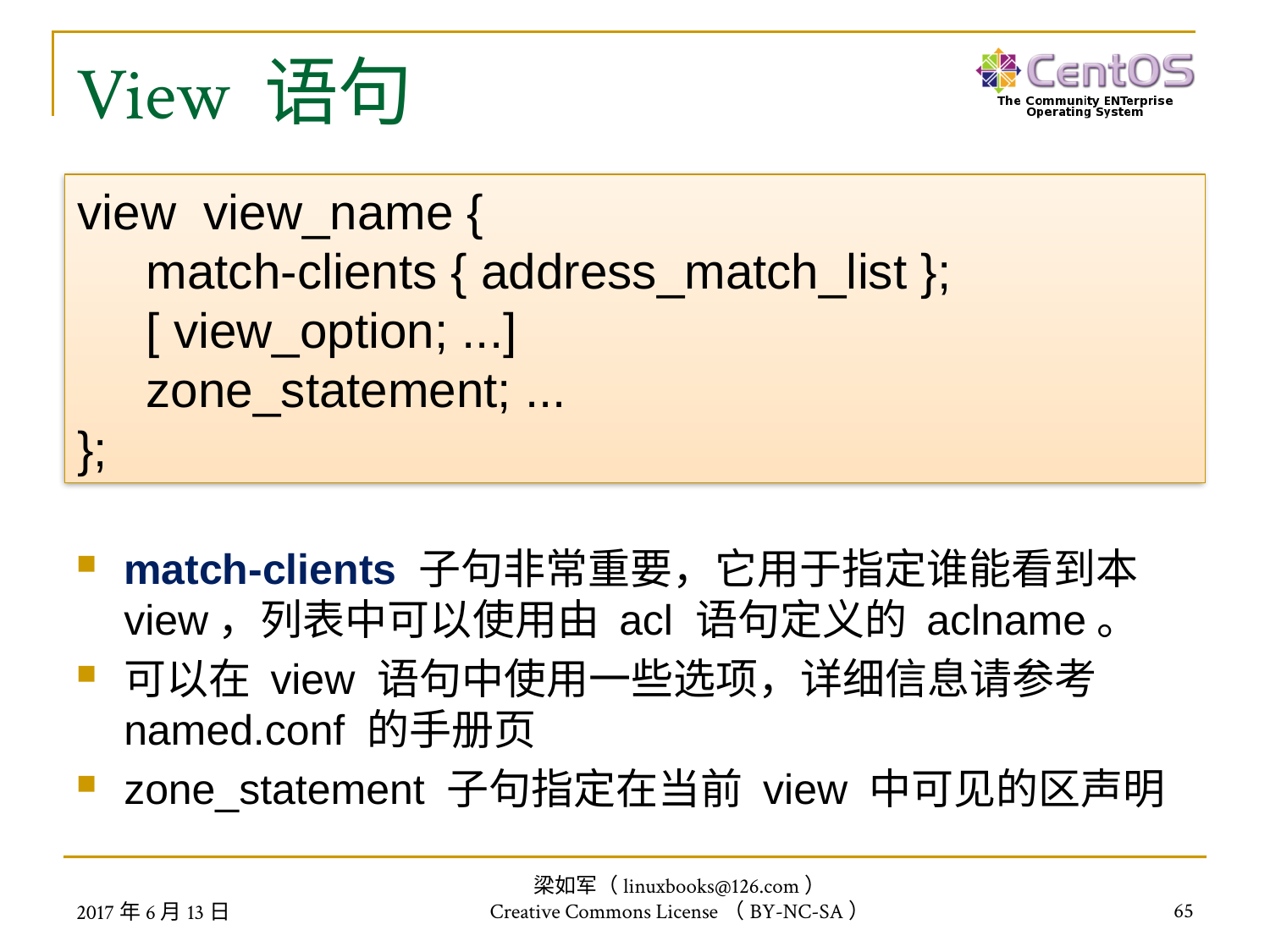

# View 语句
view  view_name {
     match-clients { address_match_list };
     [ view_option; ...]
     zone_statement; ...
};
match-clients 子句非常重要，它用于指定谁能看到本 view，列表中可以使用由 acl 语句定义的 aclname。
可以在 view 语句中使用一些选项，详细信息请参考 named.conf 的手册页
zone_statement 子句指定在当前 view 中可见的区声明
梁如军（linuxbooks@126.com）
Creative Commons License（BY-NC-SA）
2017年6月13日
65